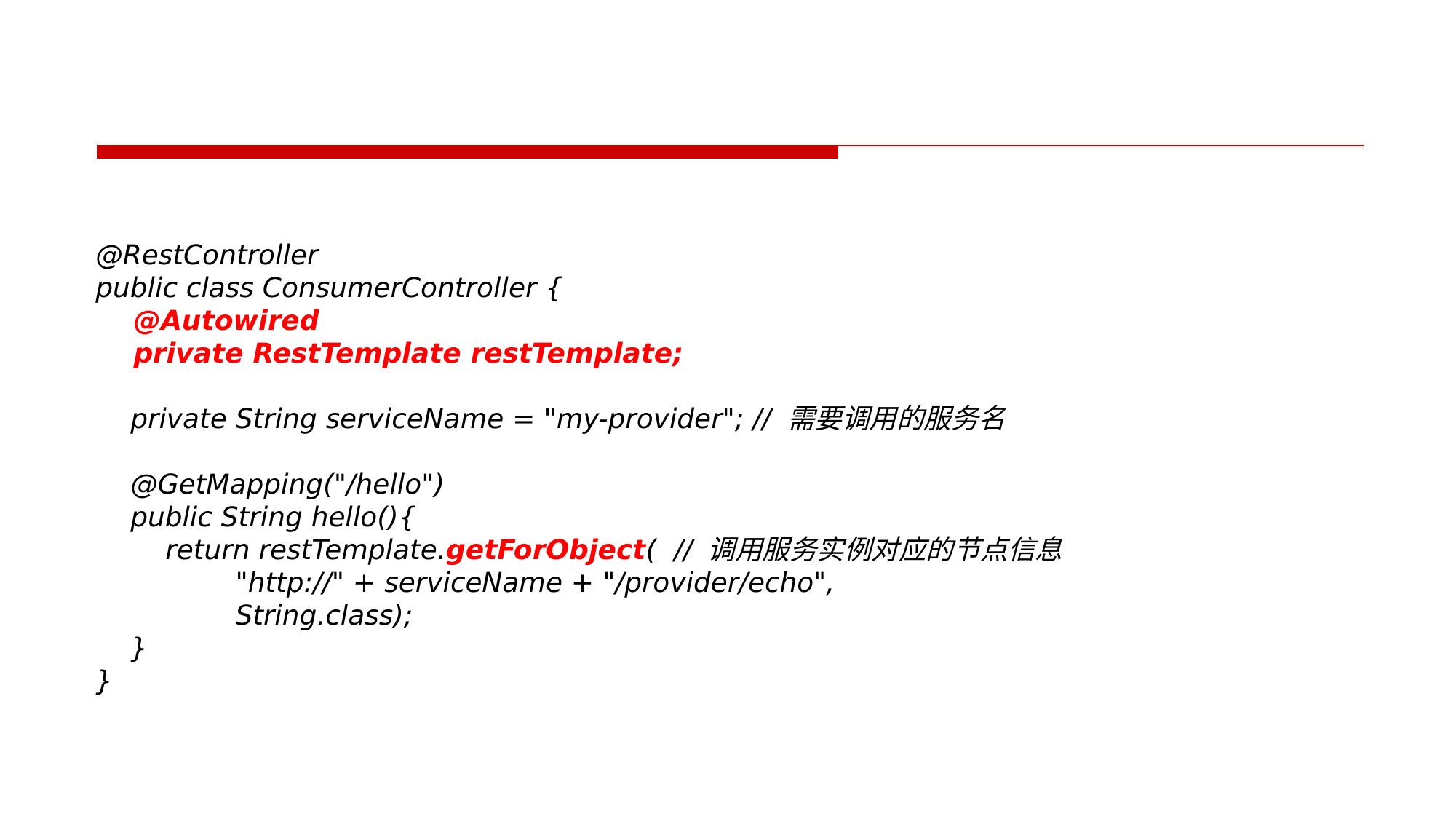

#
@RestController
public class ConsumerController {
    @Autowired
    private RestTemplate restTemplate;

    private String serviceName = "my-provider"; // 需要调用的服务名

    @GetMapping("/hello")
    public String hello(){
        return restTemplate.getForObject(  // 调用服务实例对应的节点信息
                "http://" + serviceName + "/provider/echo",
                String.class);
    }
}